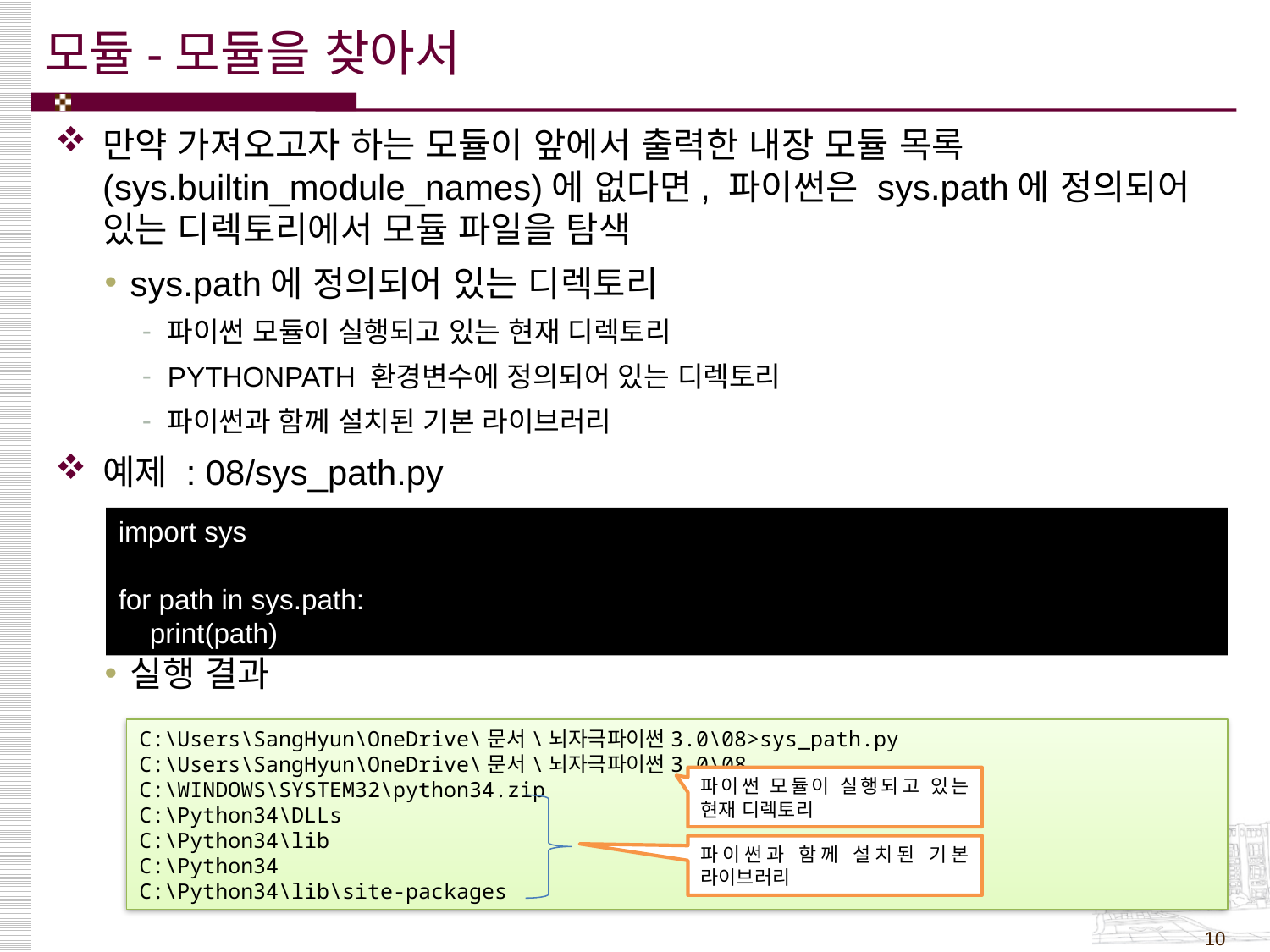

# 모듈-모듈을 찾아서
만약 가져오고자 하는 모듈이 앞에서 출력한 내장 모듈 목록(sys.builtin_module_names)에 없다면, 파이썬은 sys.path에 정의되어 있는 디렉토리에서 모듈 파일을 탐색
sys.path에 정의되어 있는 디렉토리
파이썬 모듈이 실행되고 있는 현재 디렉토리
PYTHONPATH 환경변수에 정의되어 있는 디렉토리
파이썬과 함께 설치된 기본 라이브러리
예제 : 08/sys_path.py

실행 결과

import sys

for path in sys.path:
    print(path)
C:\Users\SangHyun\OneDrive\문서\뇌자극파이썬3.0\08>sys_path.py
C:\Users\SangHyun\OneDrive\문서\뇌자극파이썬3.0\08
C:\WINDOWS\SYSTEM32\python34.zip
C:\Python34\DLLs
C:\Python34\lib
C:\Python34
C:\Python34\lib\site-packages
파이썬 모듈이 실행되고 있는 현재 디렉토리

파이썬과 함께 설치된 기본 라이브러리